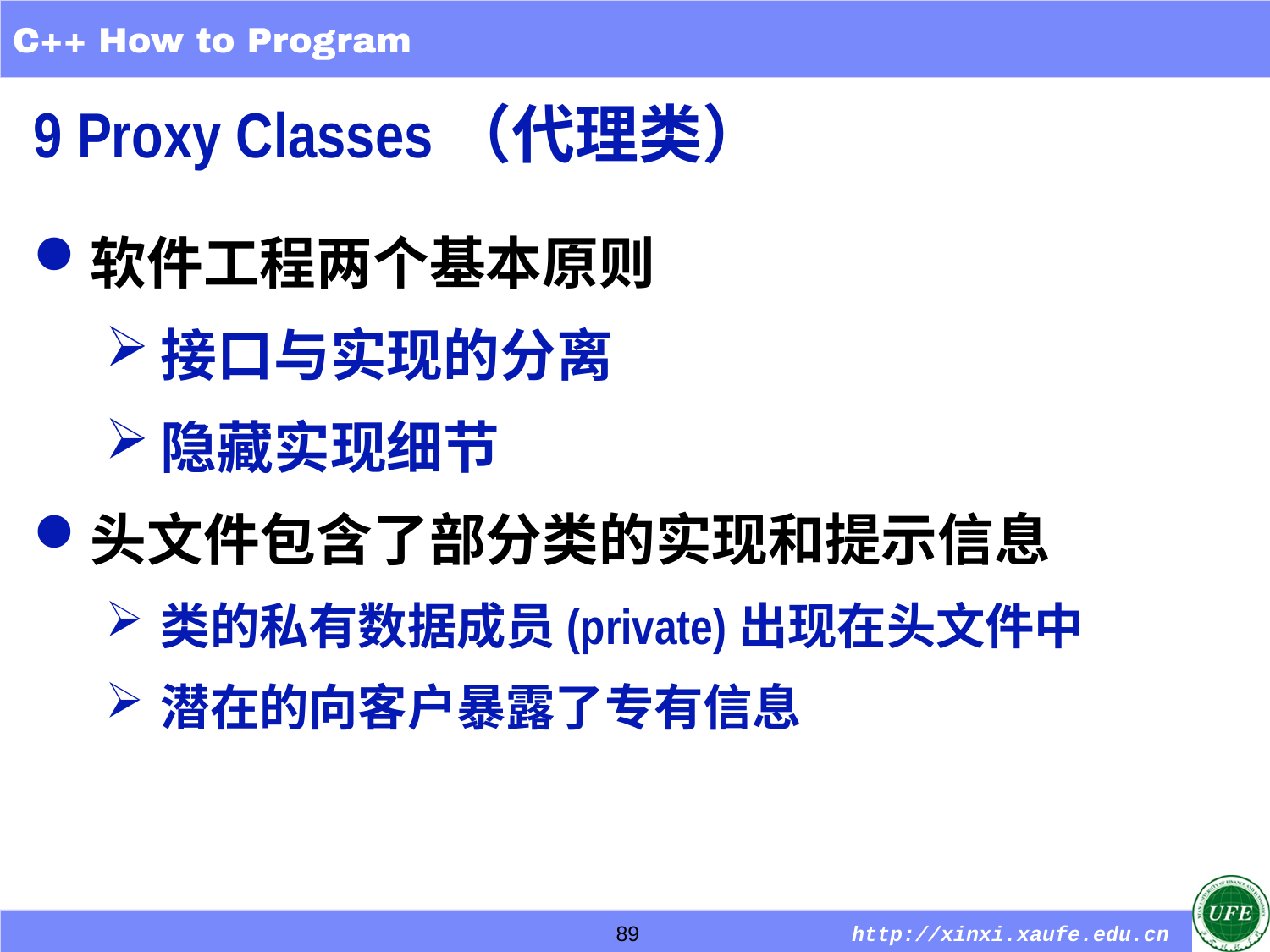

9 Proxy Classes（代理类）
软件工程两个基本原则
接口与实现的分离
隐藏实现细节
头文件包含了部分类的实现和提示信息
类的私有数据成员(private)出现在头文件中
潜在的向客户暴露了专有信息
89